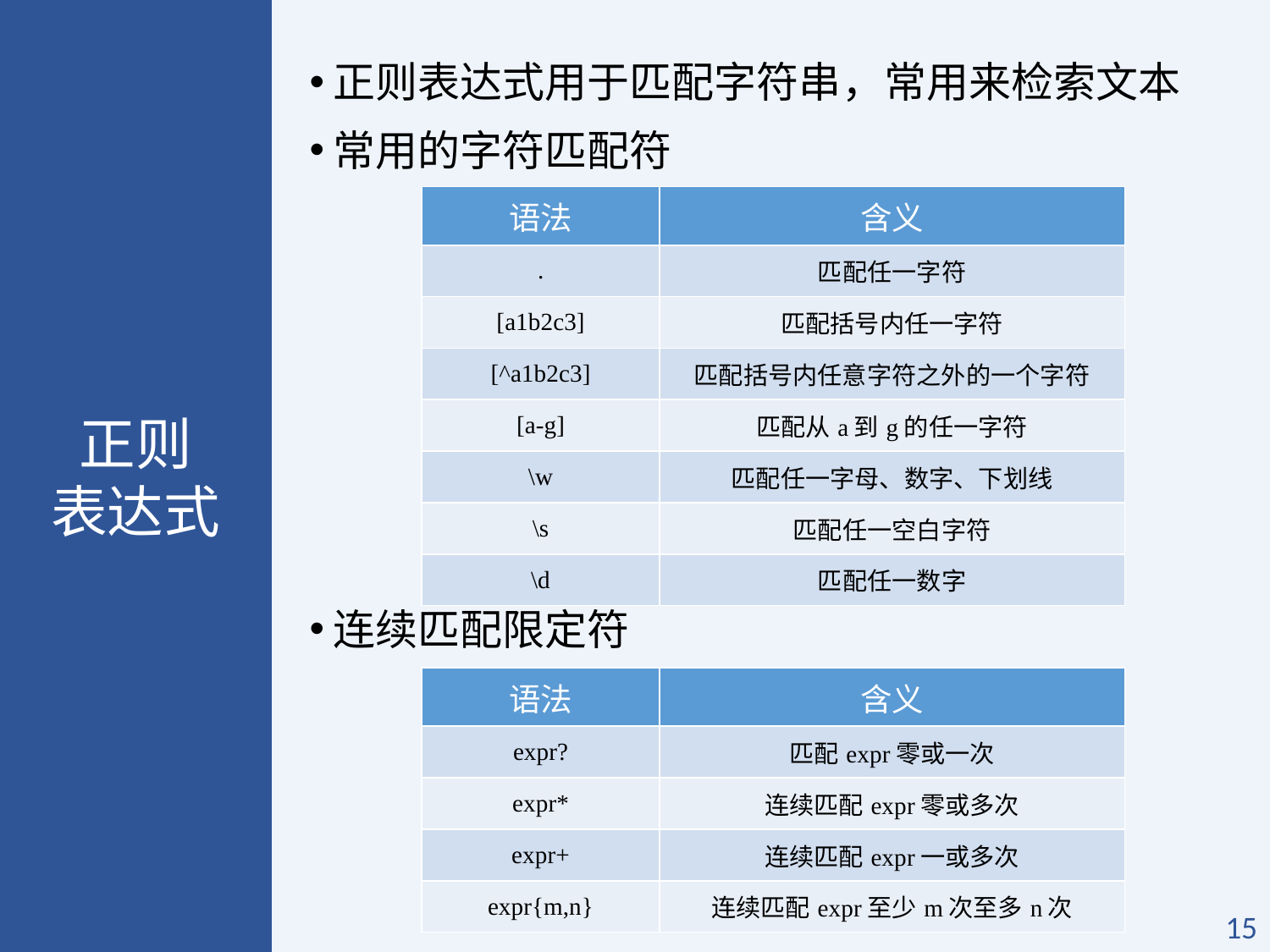

正则表达式用于匹配字符串，常用来检索文本
常用的字符匹配符

连续匹配限定符
正则
表达式
| 语法 | 含义 |
| --- | --- |
| . | 匹配任一字符 |
| [a1b2c3] | 匹配括号内任一字符 |
| [^a1b2c3] | 匹配括号内任意字符之外的一个字符 |
| [a-g] | 匹配从a到g的任一字符 |
| \w | 匹配任一字母、数字、下划线 |
| \s | 匹配任一空白字符 |
| \d | 匹配任一数字 |
| 语法 | 含义 |
| --- | --- |
| expr? | 匹配expr零或一次 |
| expr\* | 连续匹配expr零或多次 |
| expr+ | 连续匹配expr一或多次 |
| expr{m,n} | 连续匹配expr至少m次至多n次 |